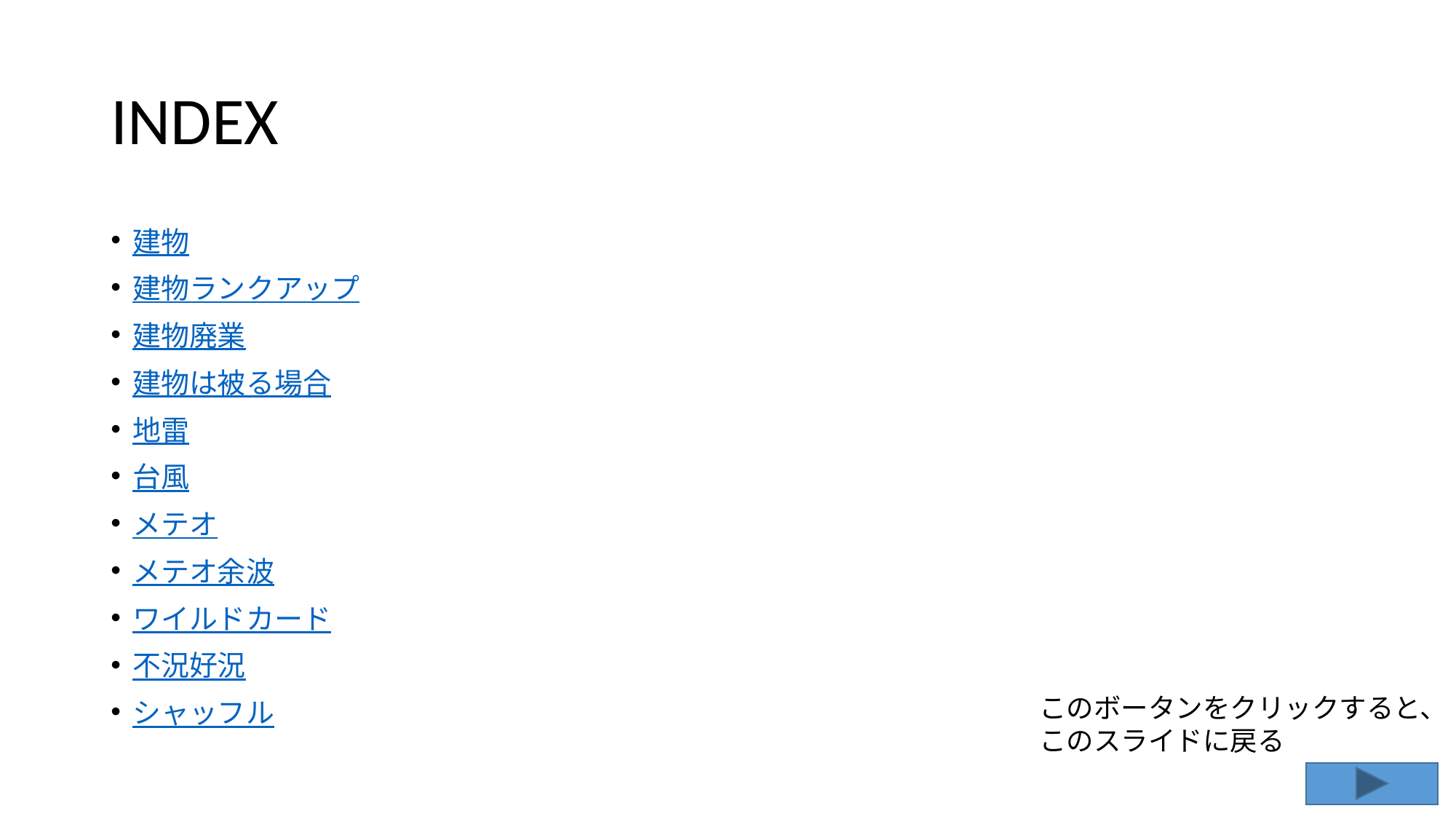

# INDEX
建物
建物ランクアップ
建物廃業
建物は被る場合
地雷
台風
メテオ
メテオ余波
ワイルドカード
不況好況
シャッフル

このボータンをクリックすると、このスライドに戻る